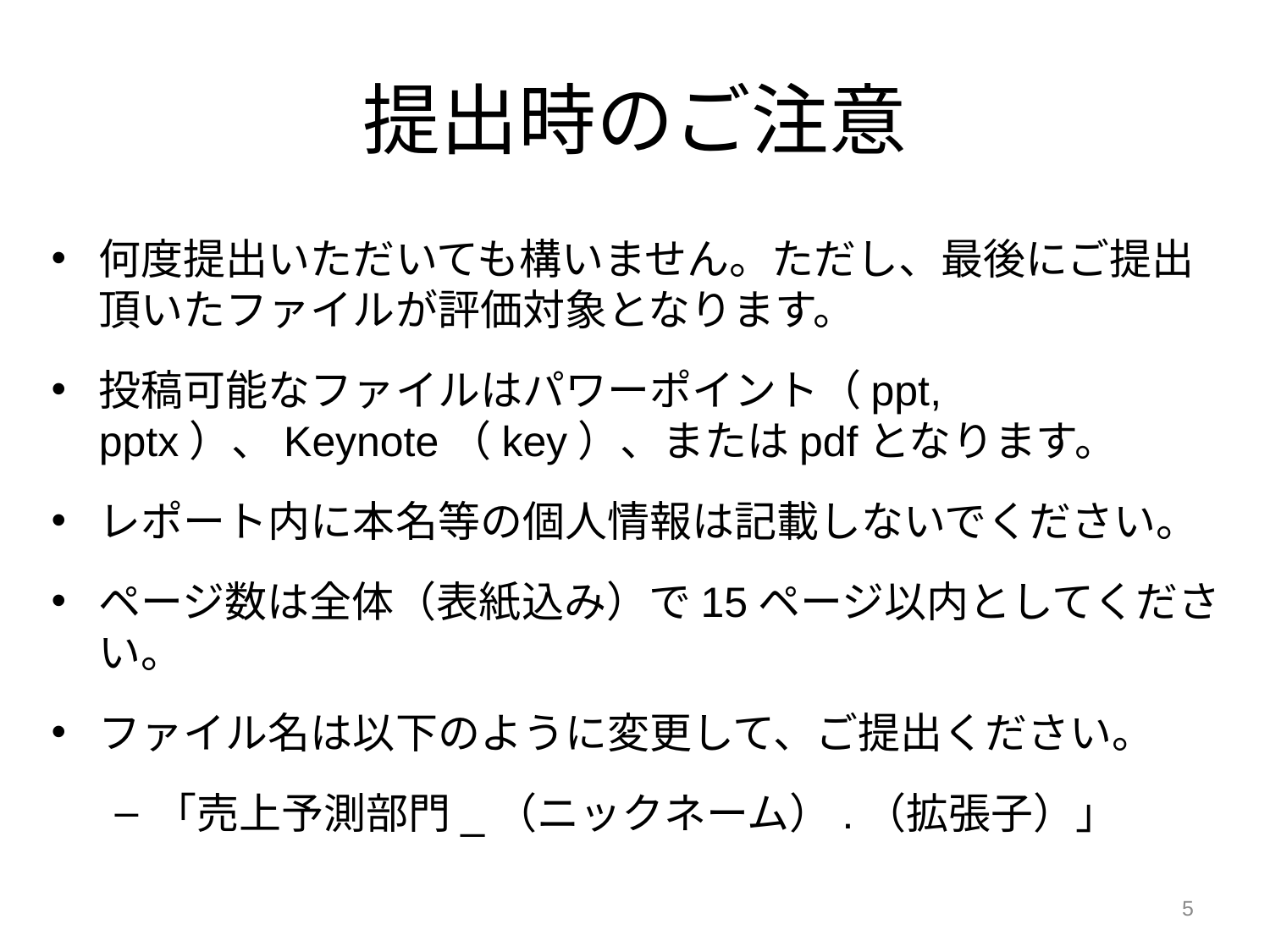

# 提出時のご注意
何度提出いただいても構いません。ただし、最後にご提出頂いたファイルが評価対象となります。
投稿可能なファイルはパワーポイント（ppt, pptx）、Keynote（key）、またはpdfとなります。
レポート内に本名等の個人情報は記載しないでください。
ページ数は全体（表紙込み）で15ページ以内としてください。
ファイル名は以下のように変更して、ご提出ください。
「売上予測部門_（ニックネーム）.（拡張子）」
5